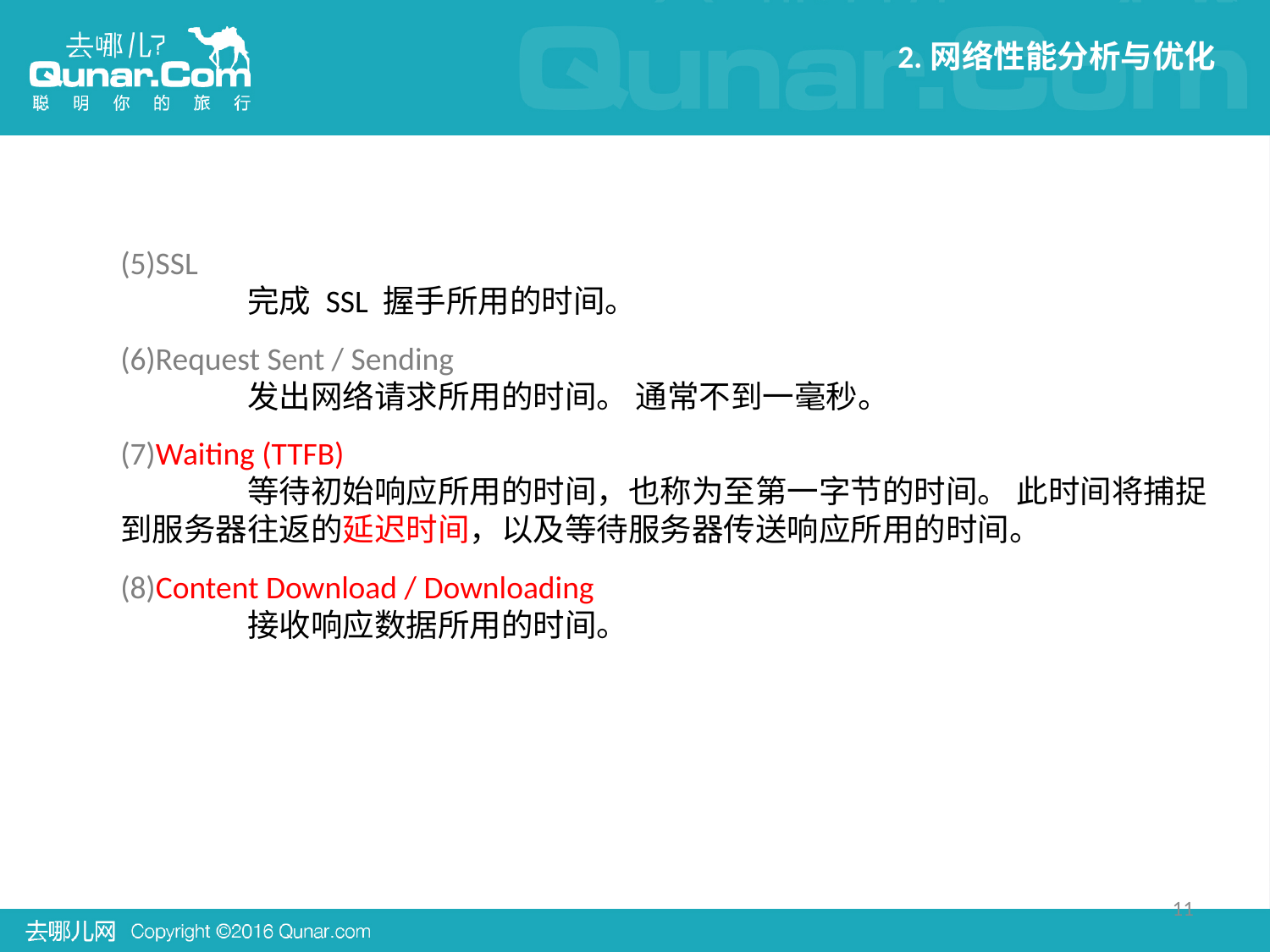

2.网络性能分析与优化
(5)SSL
	完成 SSL 握手所用的时间。
(6)Request Sent / Sending
	发出网络请求所用的时间。 通常不到一毫秒。
(7)Waiting (TTFB)
	等待初始响应所用的时间，也称为至第一字节的时间。 此时间将捕捉到服务器往返的延迟时间，以及等待服务器传送响应所用的时间。
(8)Content Download / Downloading
	接收响应数据所用的时间。
11